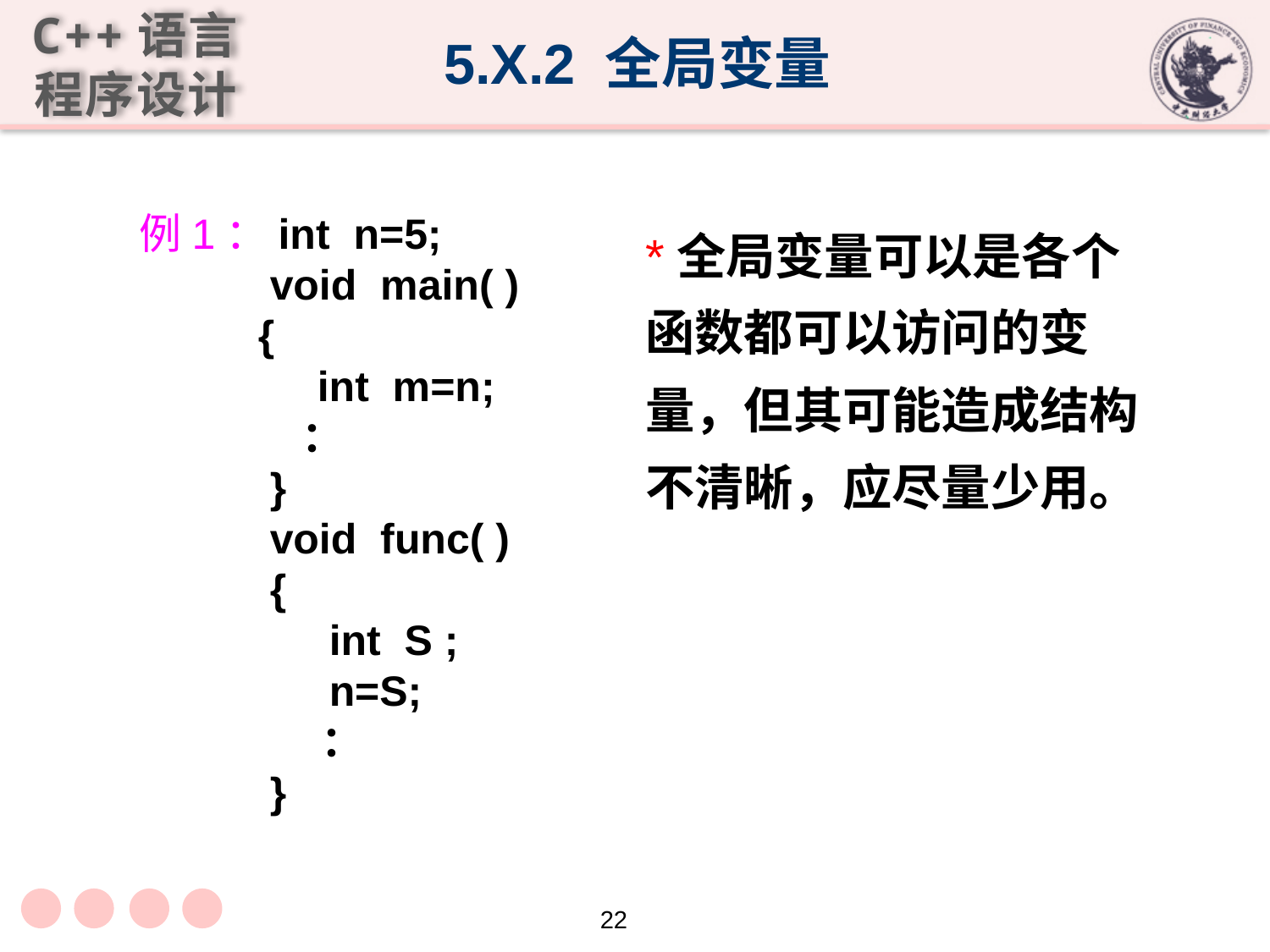

5.X.2 全局变量
例1：int  n=5;
           void  main( )
          {
               int  m=n;
                ：
           }
           void  func( )
           {
                int  S ;
                n=S;
                  ：
           }
*全局变量可以是各个函数都可以访问的变量，但其可能造成结构不清晰，应尽量少用。
22